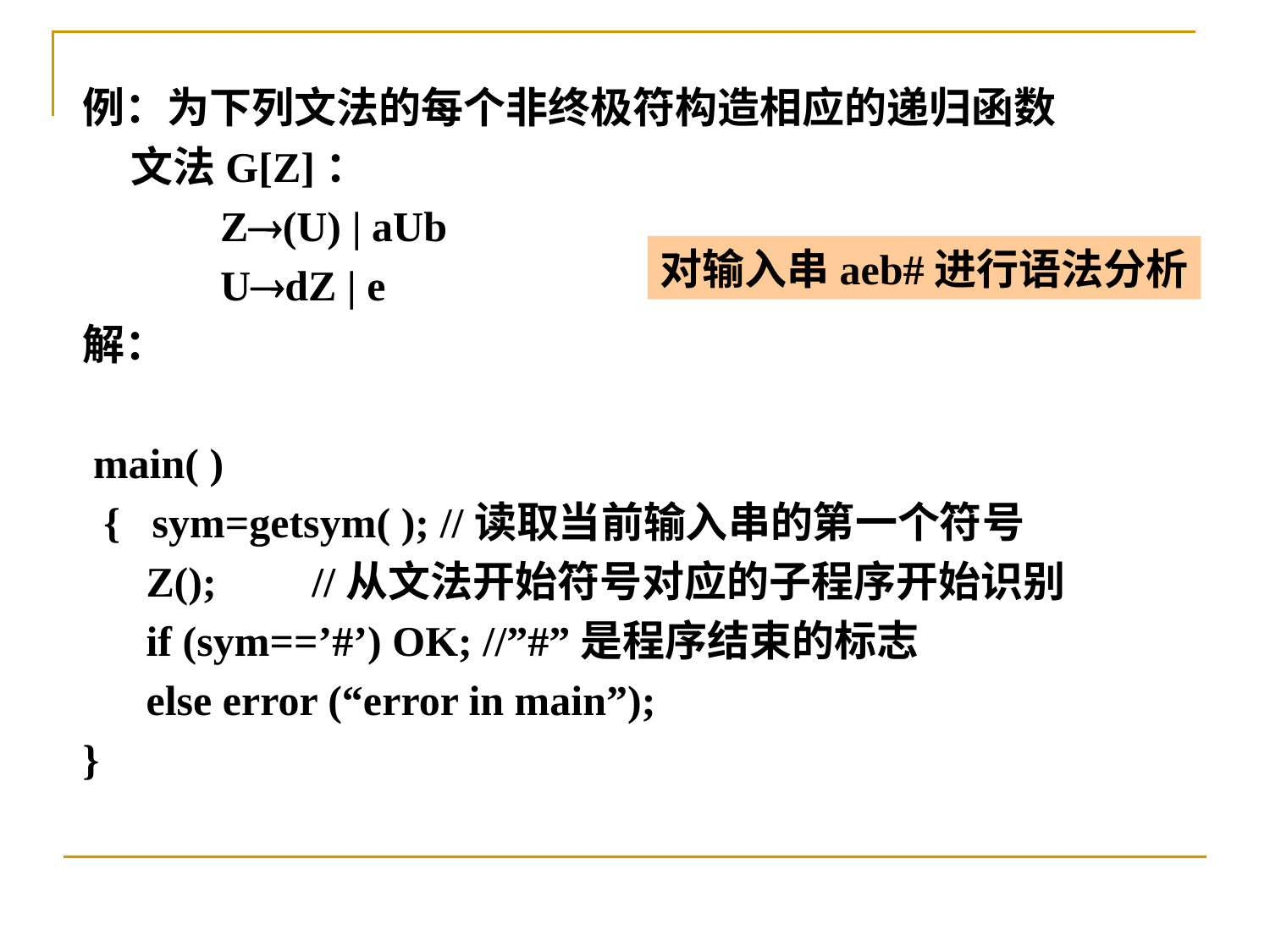

例：为下列文法的每个非终极符构造相应的递归函数
    文法G[Z]：
             Z→(U) | aUb
             U→dZ | e
解：

 main( )
  {   sym=getsym( ); //读取当前输入串的第一个符号
      Z();         //从文法开始符号对应的子程序开始识别
      if (sym==’#’) OK; //”#”是程序结束的标志
      else error (“error in main”);
}
对输入串aeb#进行语法分析
102